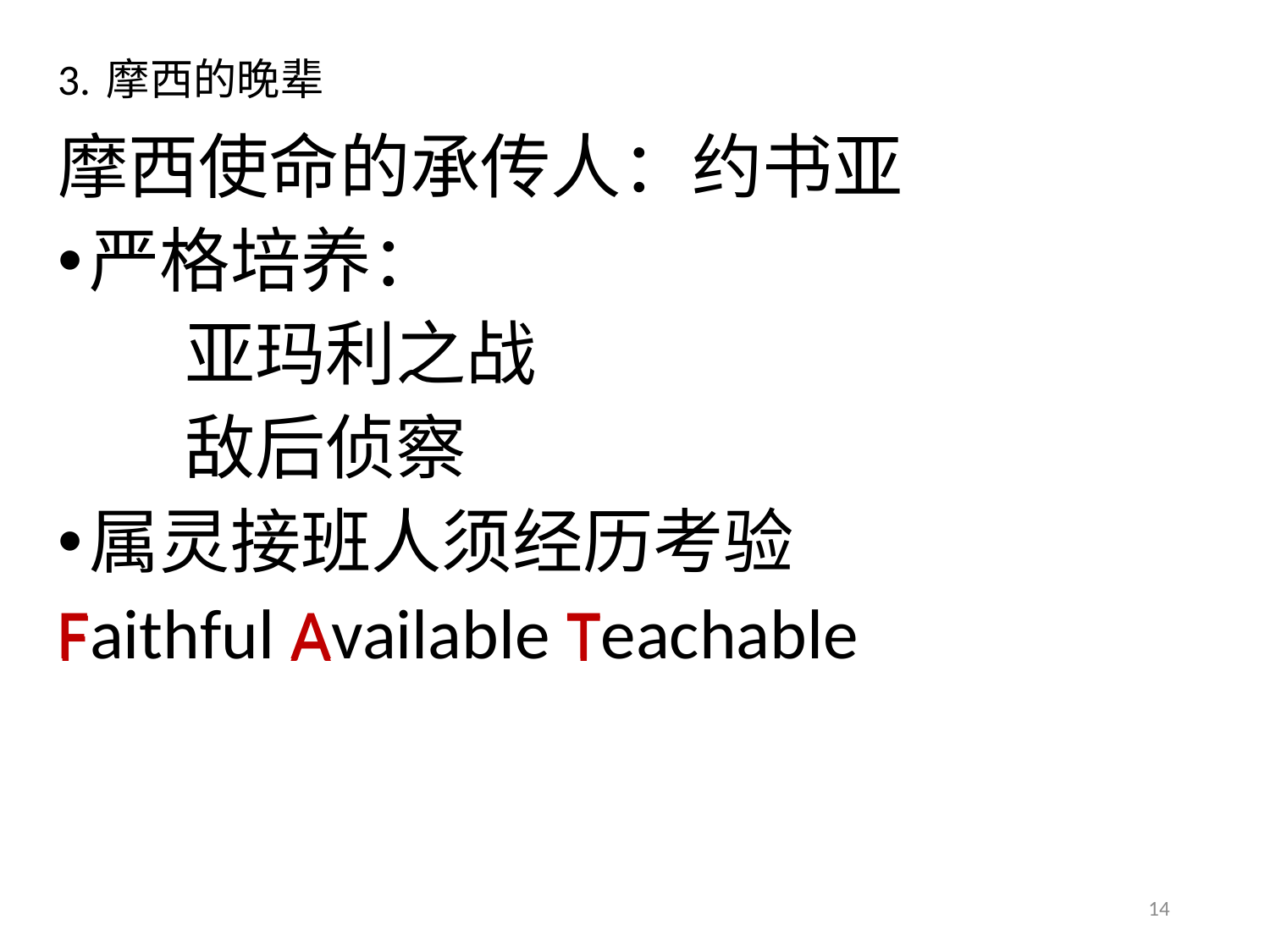

# 3. 摩西的晚辈
摩西使命的承传人：约书亚
严格培养：
	亚玛利之战
	敌后侦察
属灵接班人须经历考验
Faithful Available Teachable
Faithful Available Teachable
14